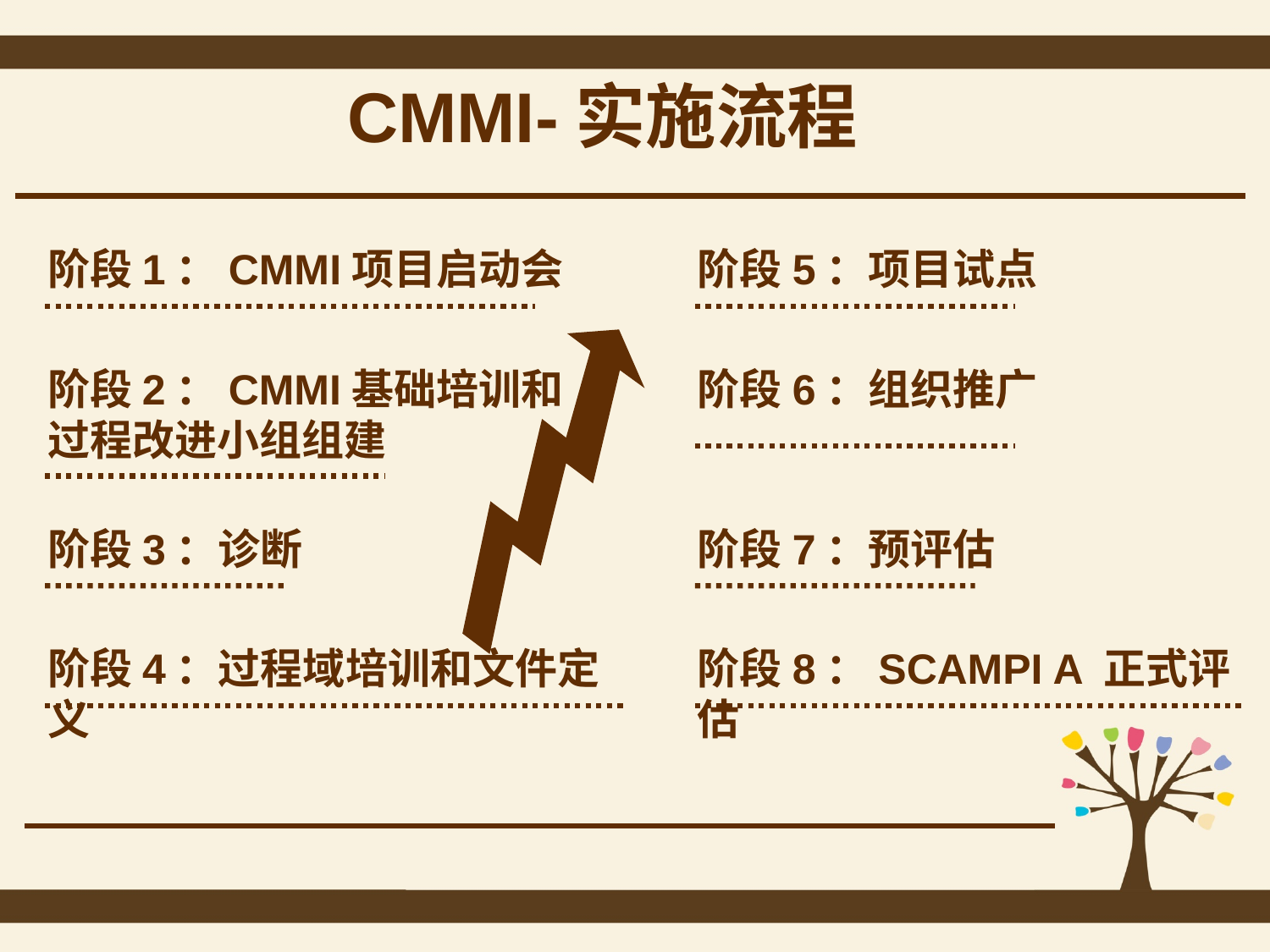

CMMI-实施流程
阶段1：CMMI项目启动会
阶段5：项目试点
阶段2：CMMI基础培训和过程改进小组组建
阶段6：组织推广

阶段3：诊断
阶段7：预评估
阶段4：过程域培训和文件定义
阶段8：SCAMPI A 正式评估